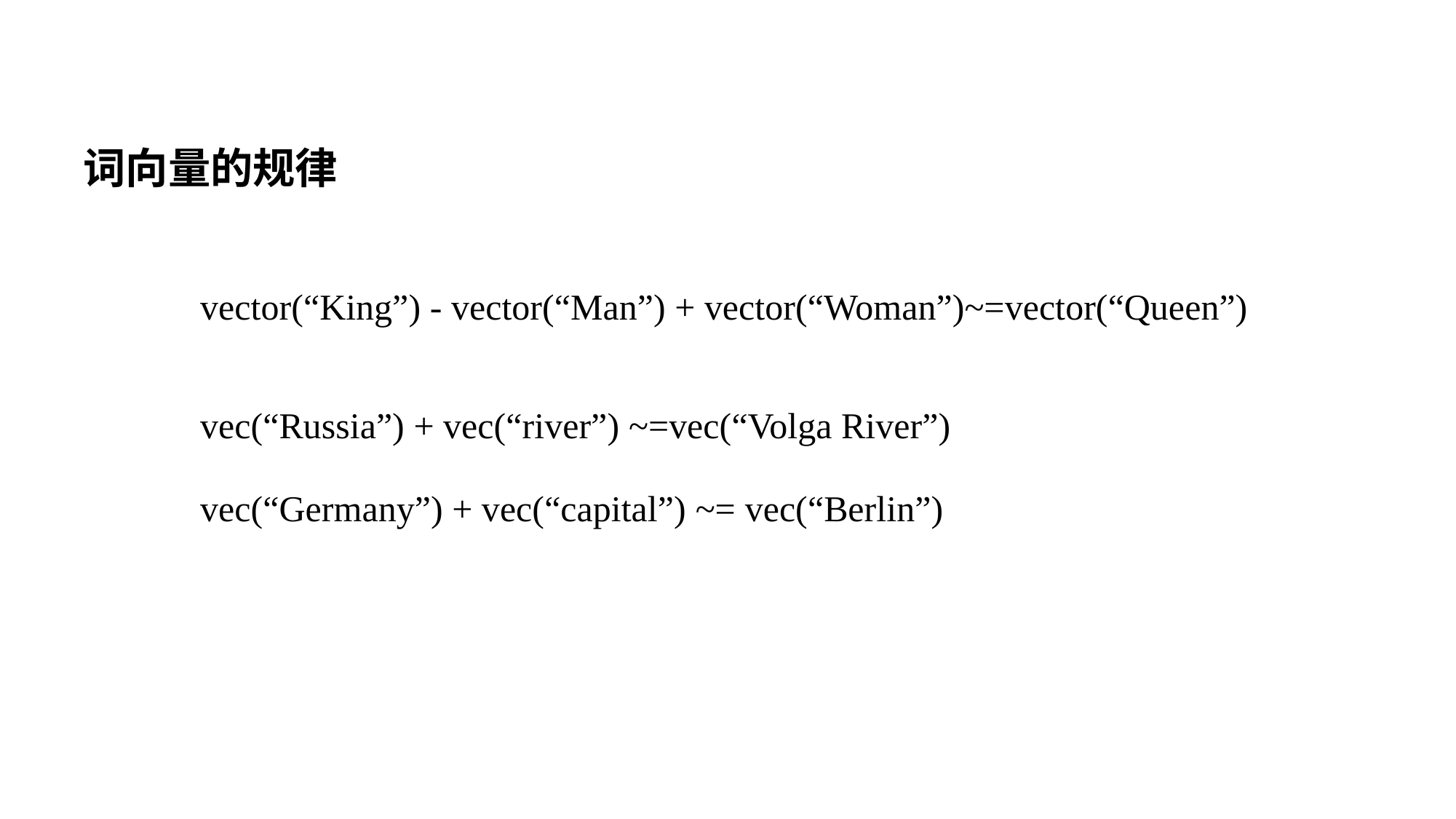

词向量的规律
vector(“King”) - vector(“Man”) + vector(“Woman”)~=vector(“Queen”)
vec(“Russia”) + vec(“river”) ~=vec(“Volga River”)
vec(“Germany”) + vec(“capital”) ~= vec(“Berlin”)